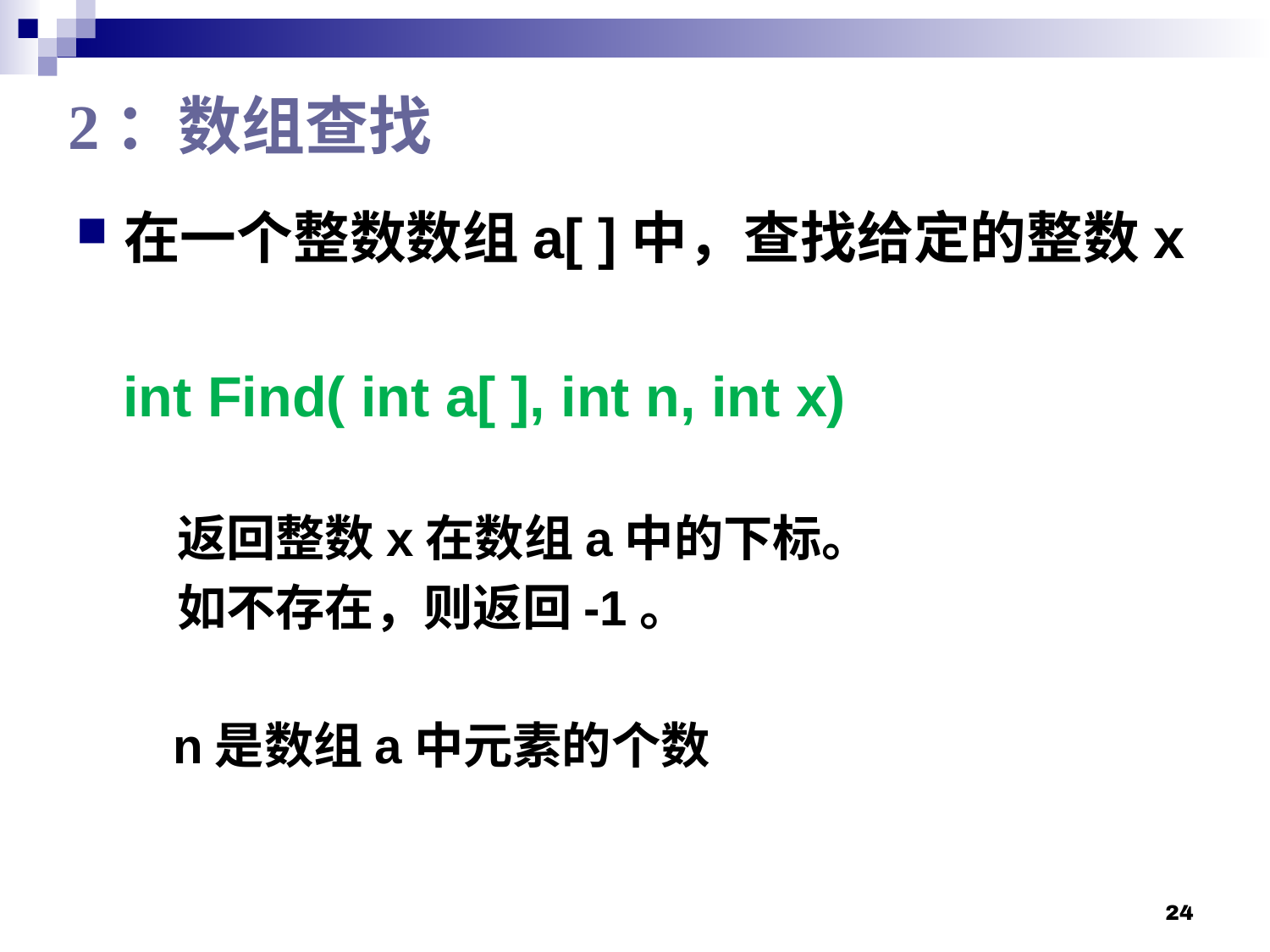

# 2：数组查找
在一个整数数组a[ ]中，查找给定的整数x

   int Find( int a[ ], int n, int x)

   返回整数x在数组a中的下标。
   如不存在，则返回-1。

   n是数组a中元素的个数
24